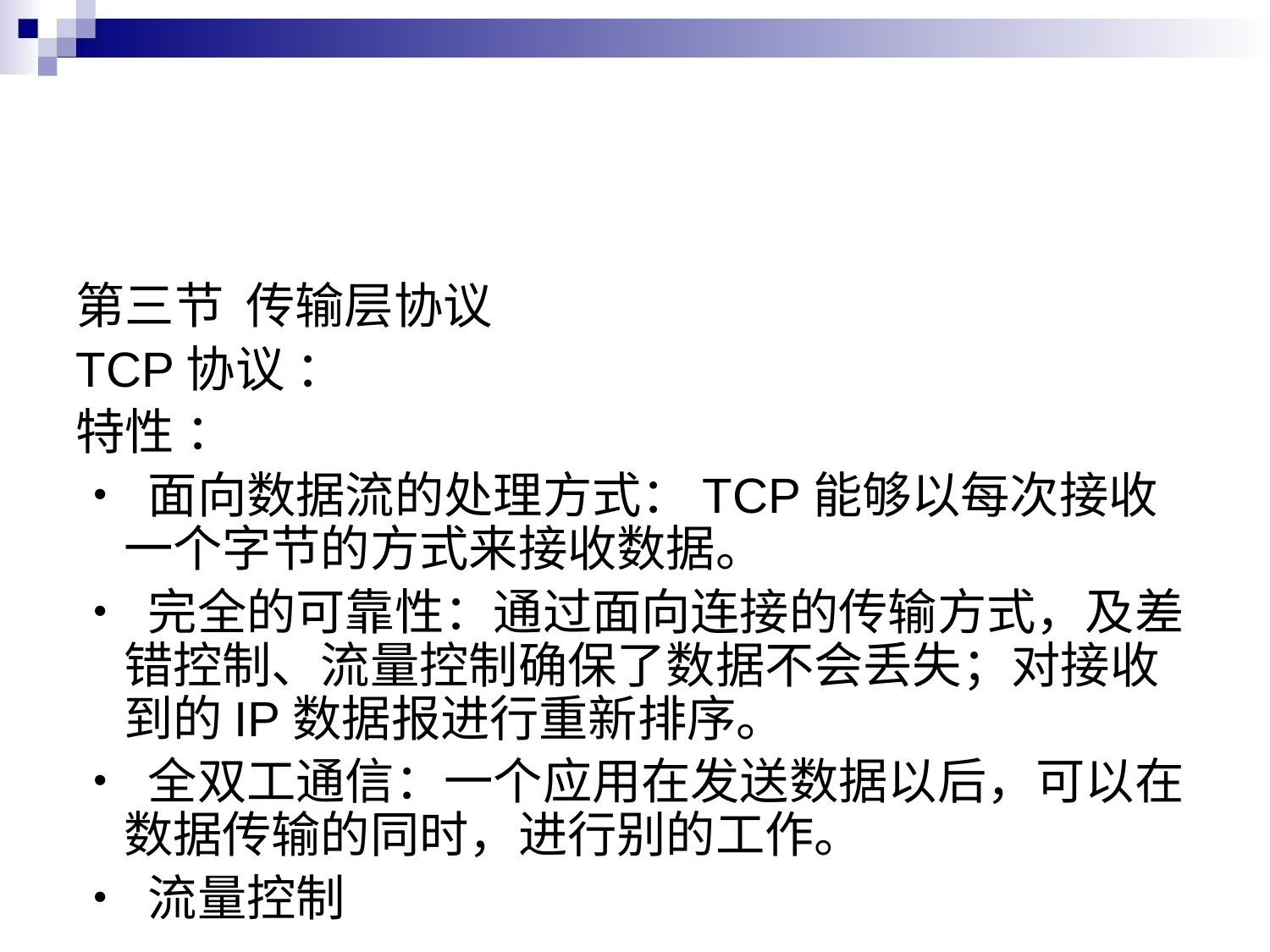

#
第三节  传输层协议
TCP协议 ：
特性 ：
• 面向数据流的处理方式：TCP能够以每次接收一个字节的方式来接收数据。
• 完全的可靠性：通过面向连接的传输方式，及差错控制、流量控制确保了数据不会丢失；对接收到的IP数据报进行重新排序。
• 全双工通信：一个应用在发送数据以后，可以在数据传输的同时，进行别的工作。
• 流量控制